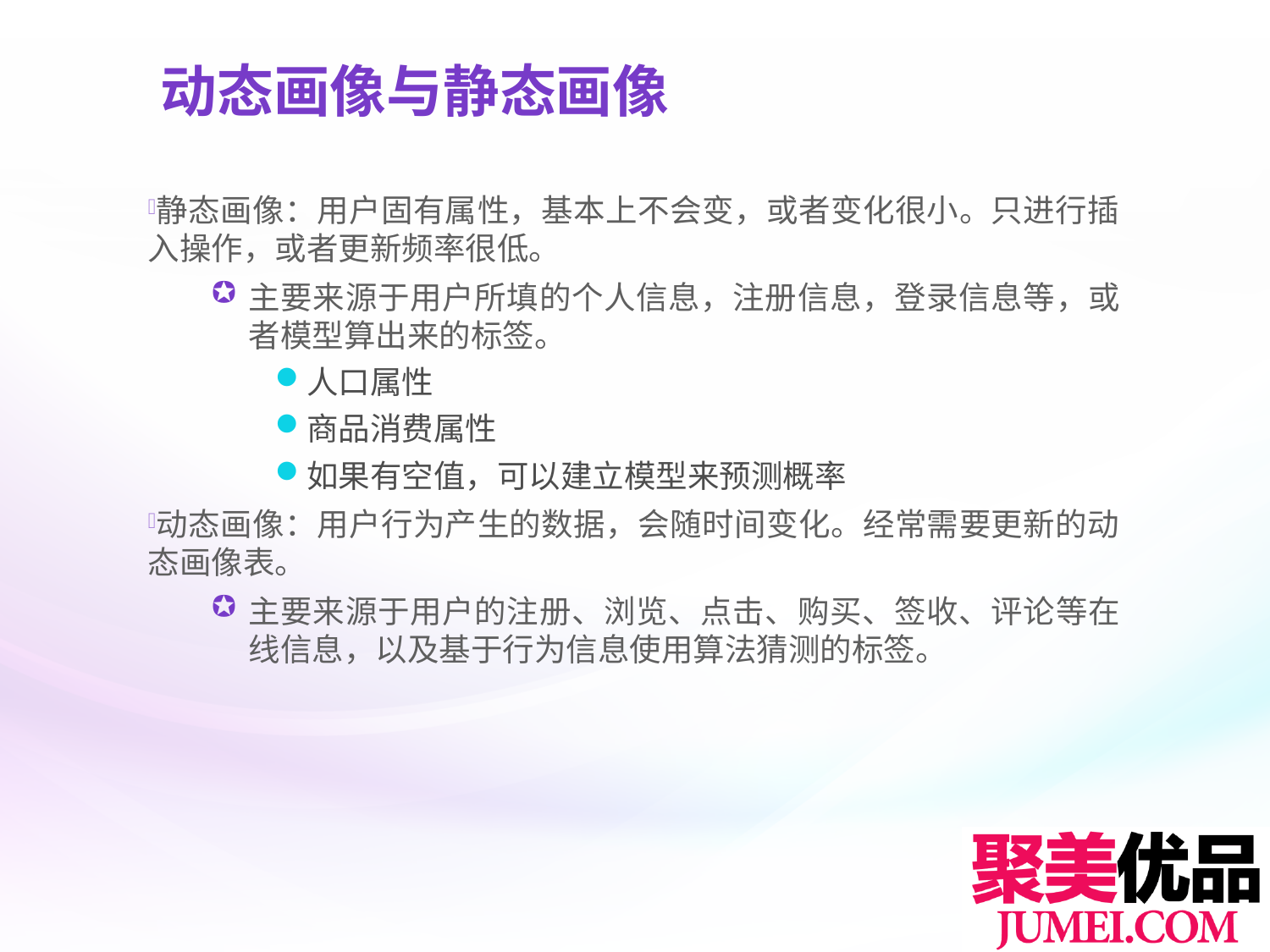

# 动态画像与静态画像
静态画像：用户固有属性，基本上不会变，或者变化很小。只进行插入操作，或者更新频率很低。
主要来源于用户所填的个人信息，注册信息，登录信息等，或者模型算出来的标签。
人口属性
商品消费属性
如果有空值，可以建立模型来预测概率
动态画像：用户行为产生的数据，会随时间变化。经常需要更新的动态画像表。
主要来源于用户的注册、浏览、点击、购买、签收、评论等在线信息，以及基于行为信息使用算法猜测的标签。